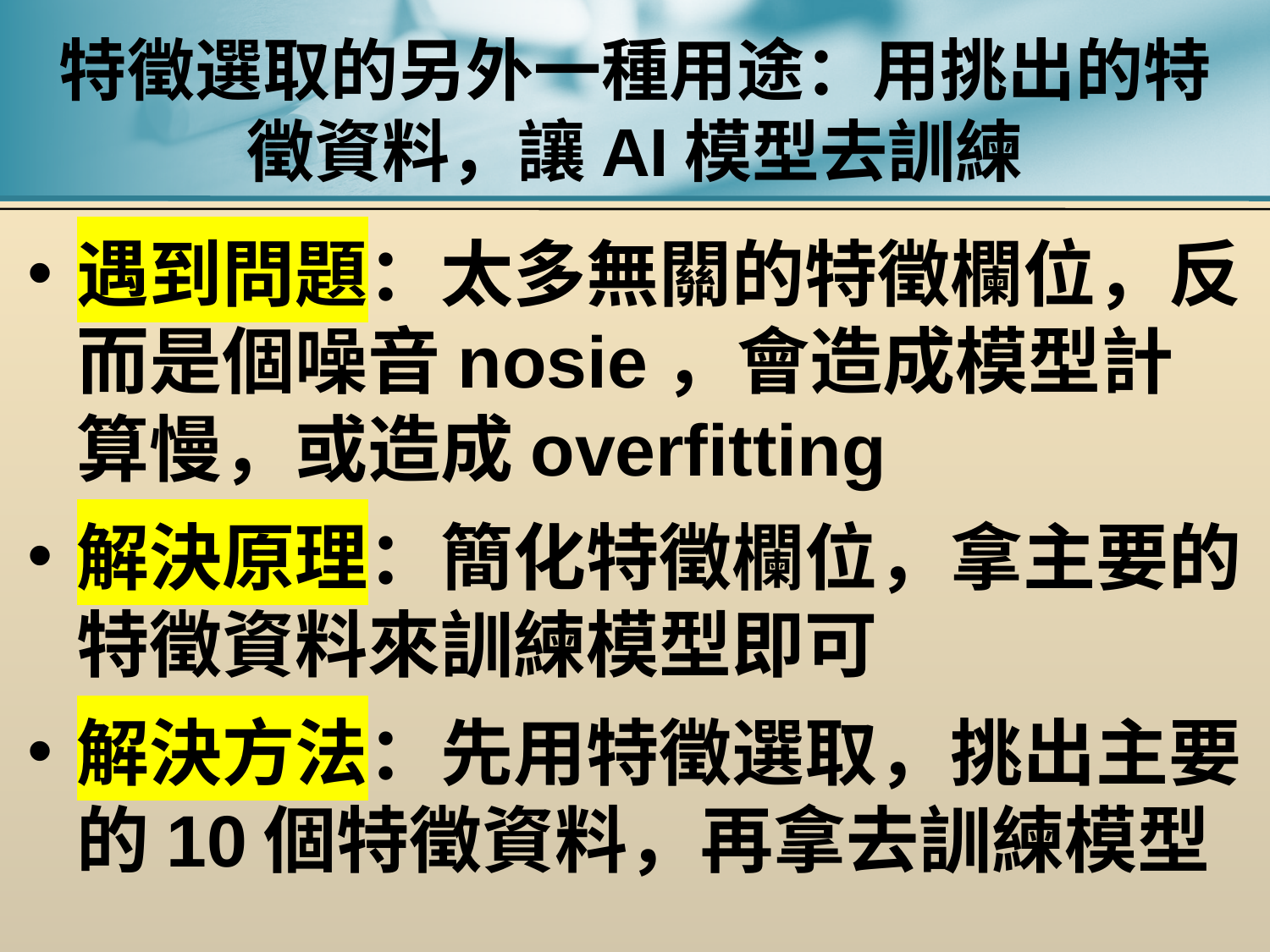

# 特徵選取的另外一種用途：用挑出的特徵資料，讓AI模型去訓練
遇到問題：太多無關的特徵欄位，反而是個噪音nosie，會造成模型計算慢，或造成overfitting
解決原理：簡化特徵欄位，拿主要的特徵資料來訓練模型即可
解決方法：先用特徵選取，挑出主要的10個特徵資料，再拿去訓練模型